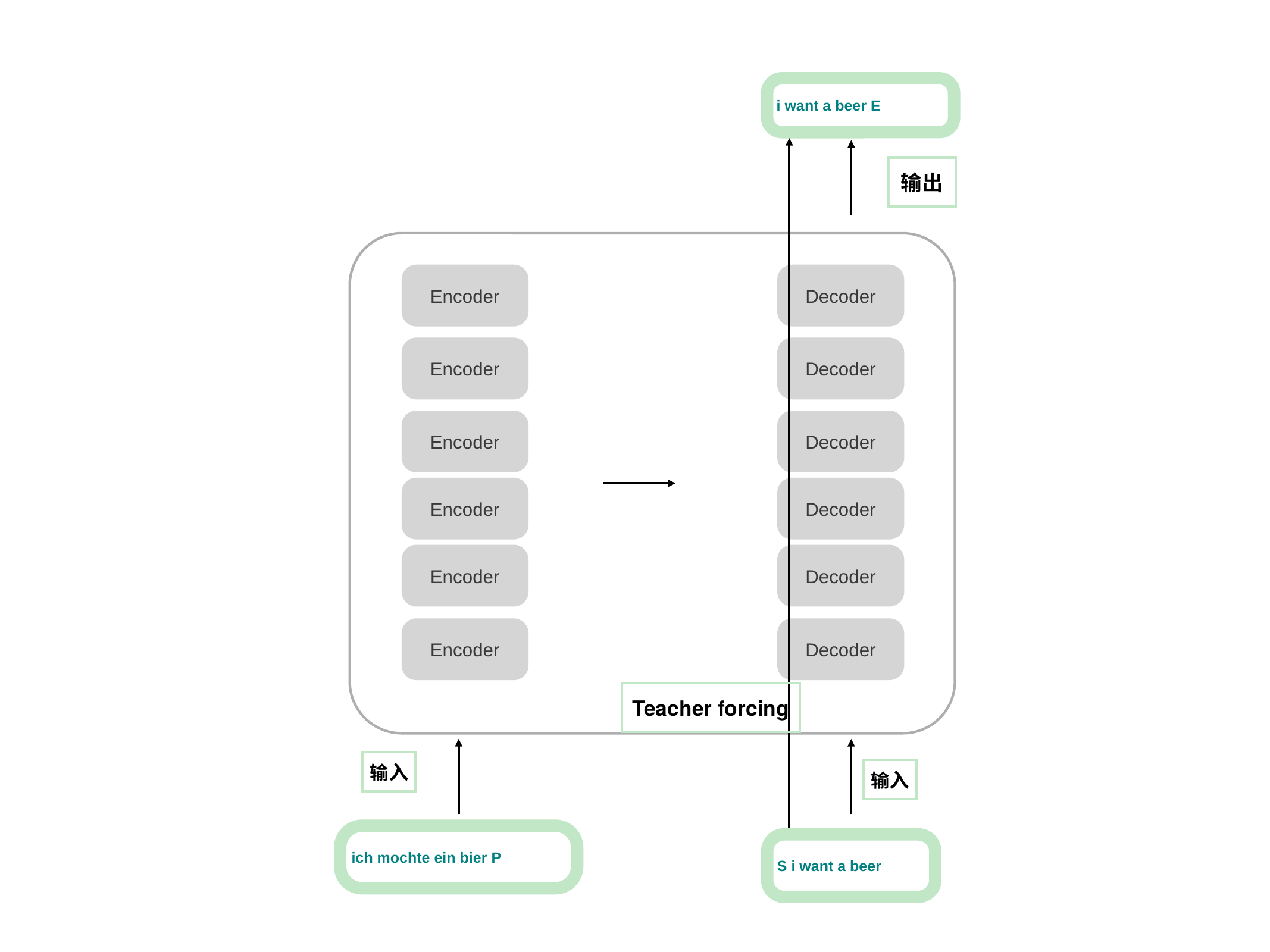

i want a beer E

输出

Encoder
Decoder
Encoder
Decoder
Encoder
Decoder
Encoder
Decoder
Encoder
Decoder
Encoder
Decoder

Teacher forcing

输入
输入
ich mochte ein bier P
S i want a beer